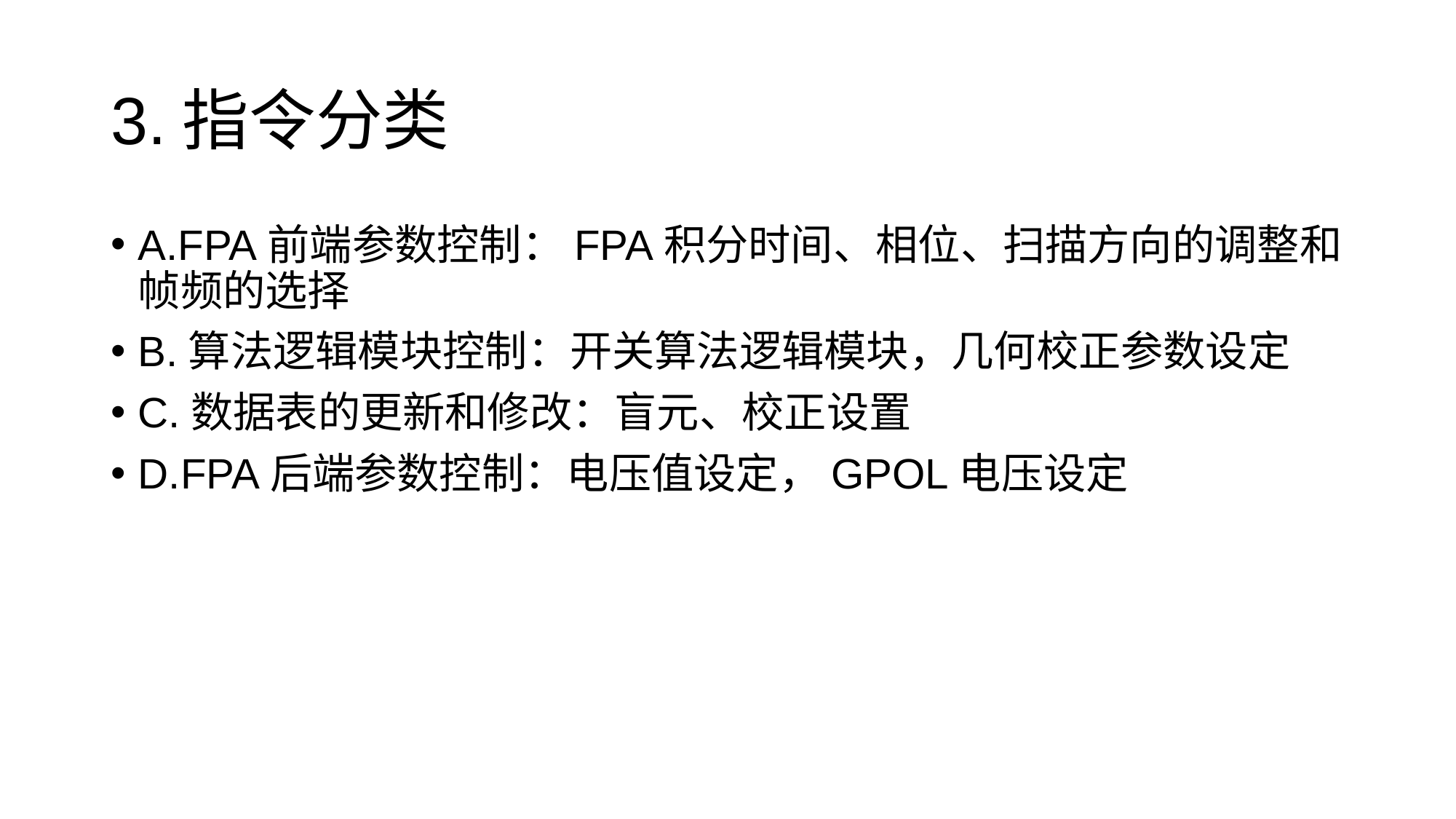

# 3.指令分类
A.FPA前端参数控制：FPA积分时间、相位、扫描方向的调整和帧频的选择
B.算法逻辑模块控制：开关算法逻辑模块，几何校正参数设定
C.数据表的更新和修改：盲元、校正设置
D.FPA后端参数控制：电压值设定，GPOL电压设定